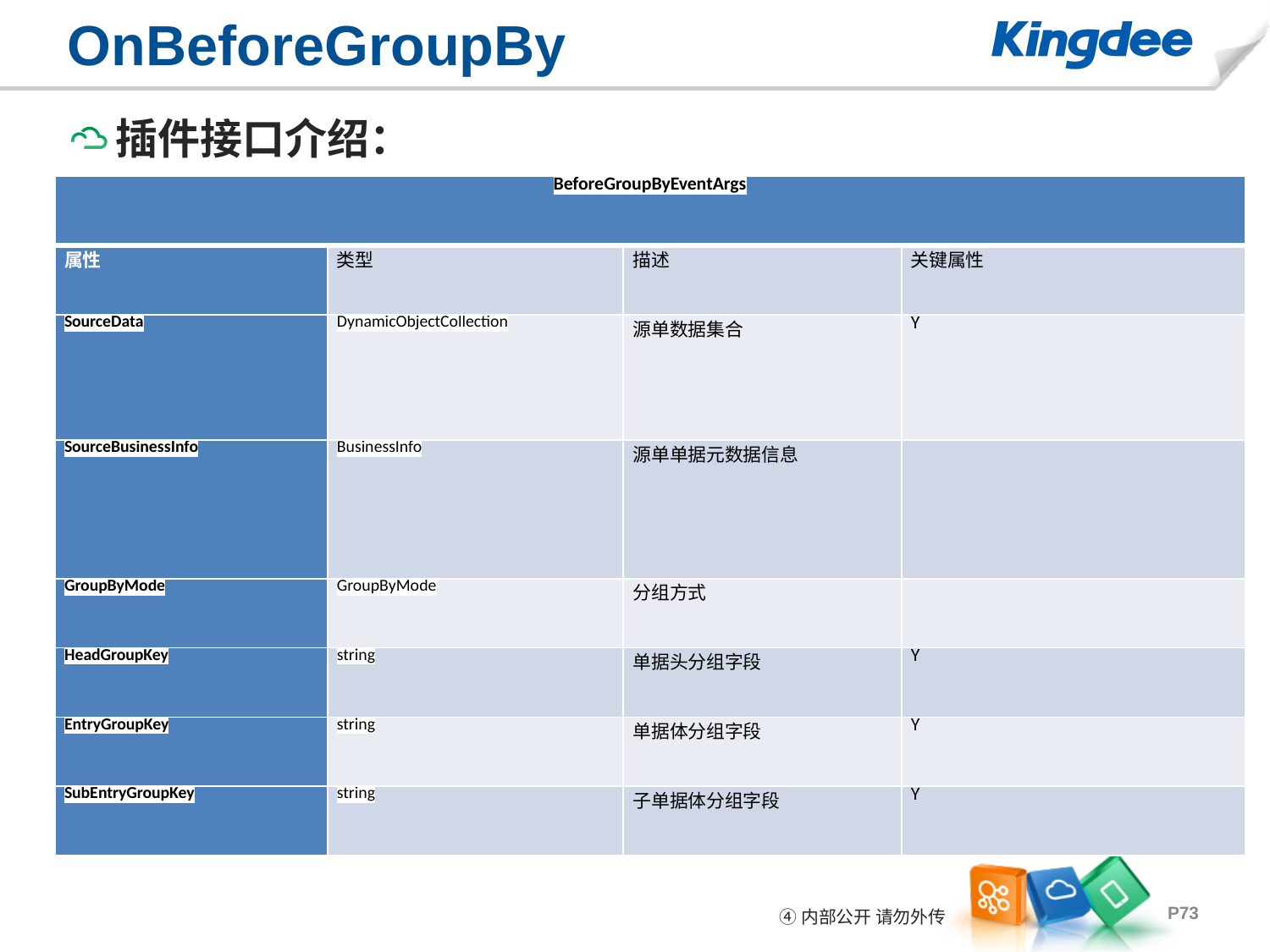

# OnBeforeGroupBy
插件接口介绍：

| BeforeGroupByEventArgs |  |  |  |
| --- | --- | --- | --- |
| 属性 | 类型 | 描述 | 关键属性 |
| SourceData | DynamicObjectCollection | 源单数据集合 | Y |
| SourceBusinessInfo | BusinessInfo | 源单单据元数据信息 |  |
| GroupByMode | GroupByMode | 分组方式 |  |
| HeadGroupKey | string | 单据头分组字段 | Y |
| EntryGroupKey | string | 单据体分组字段 | Y |
| SubEntryGroupKey | string | 子单据体分组字段 | Y |